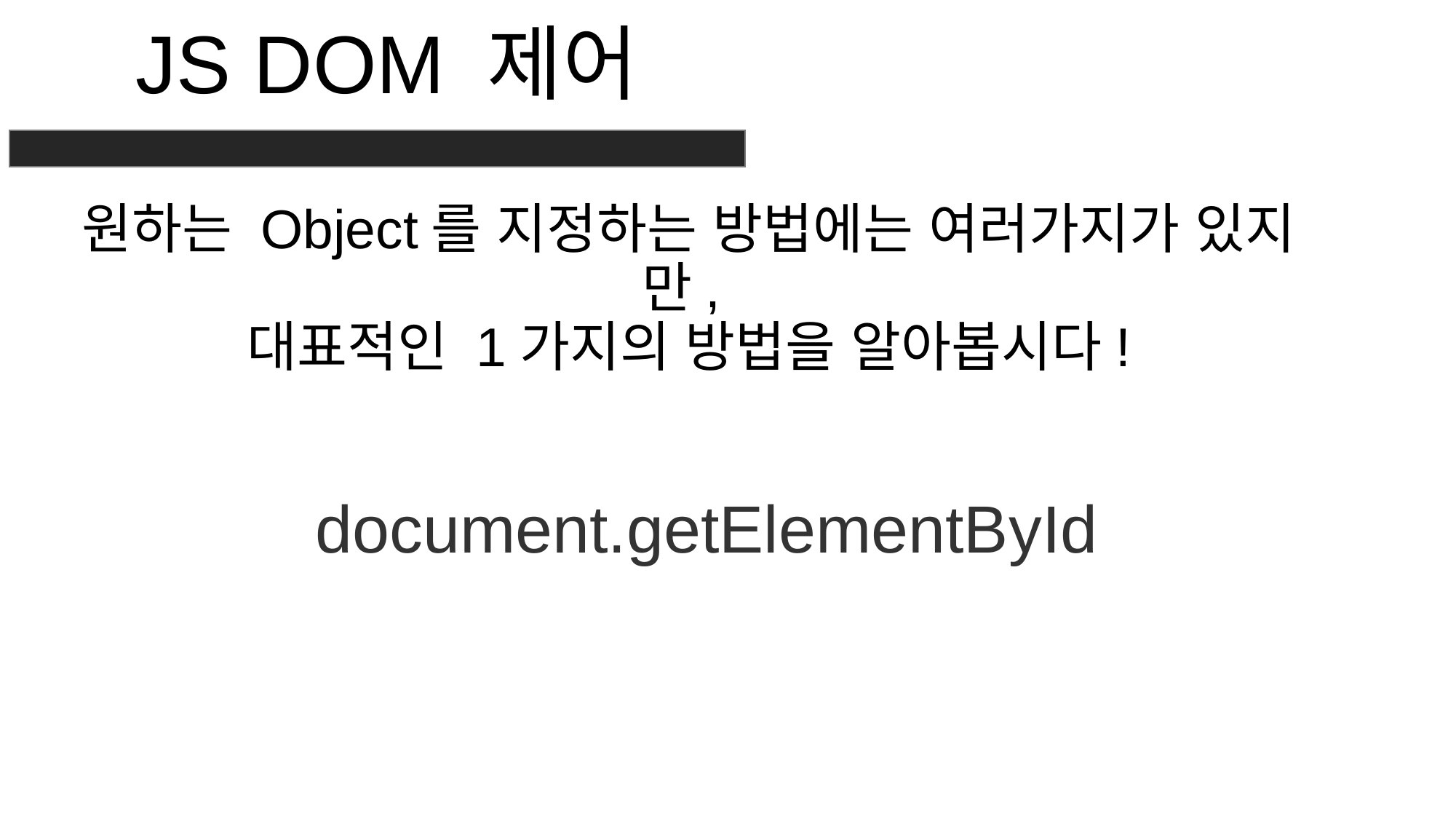

JS DOM 제어

원하는 Object를 지정하는 방법에는 여러가지가 있지만,
대표적인 1가지의 방법을 알아봅시다!
document.getElementById